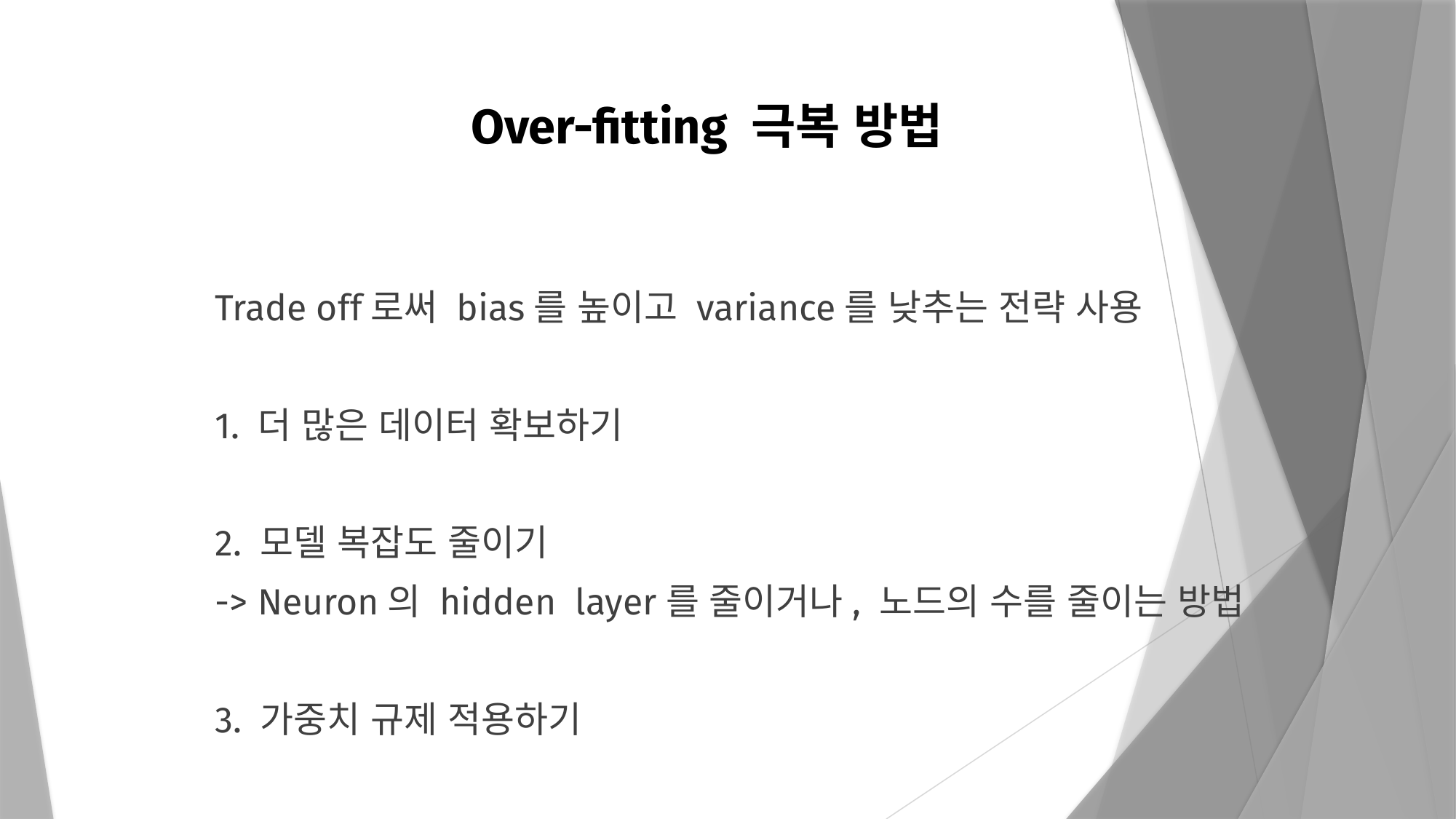

# Over-fitting 극복 방법
Trade off로써 bias를 높이고 variance를 낮추는 전략 사용

1. 더 많은 데이터 확보하기

2. 모델 복잡도 줄이기
-> Neuron의 hidden  layer를 줄이거나, 노드의 수를 줄이는 방법

3. 가중치 규제 적용하기